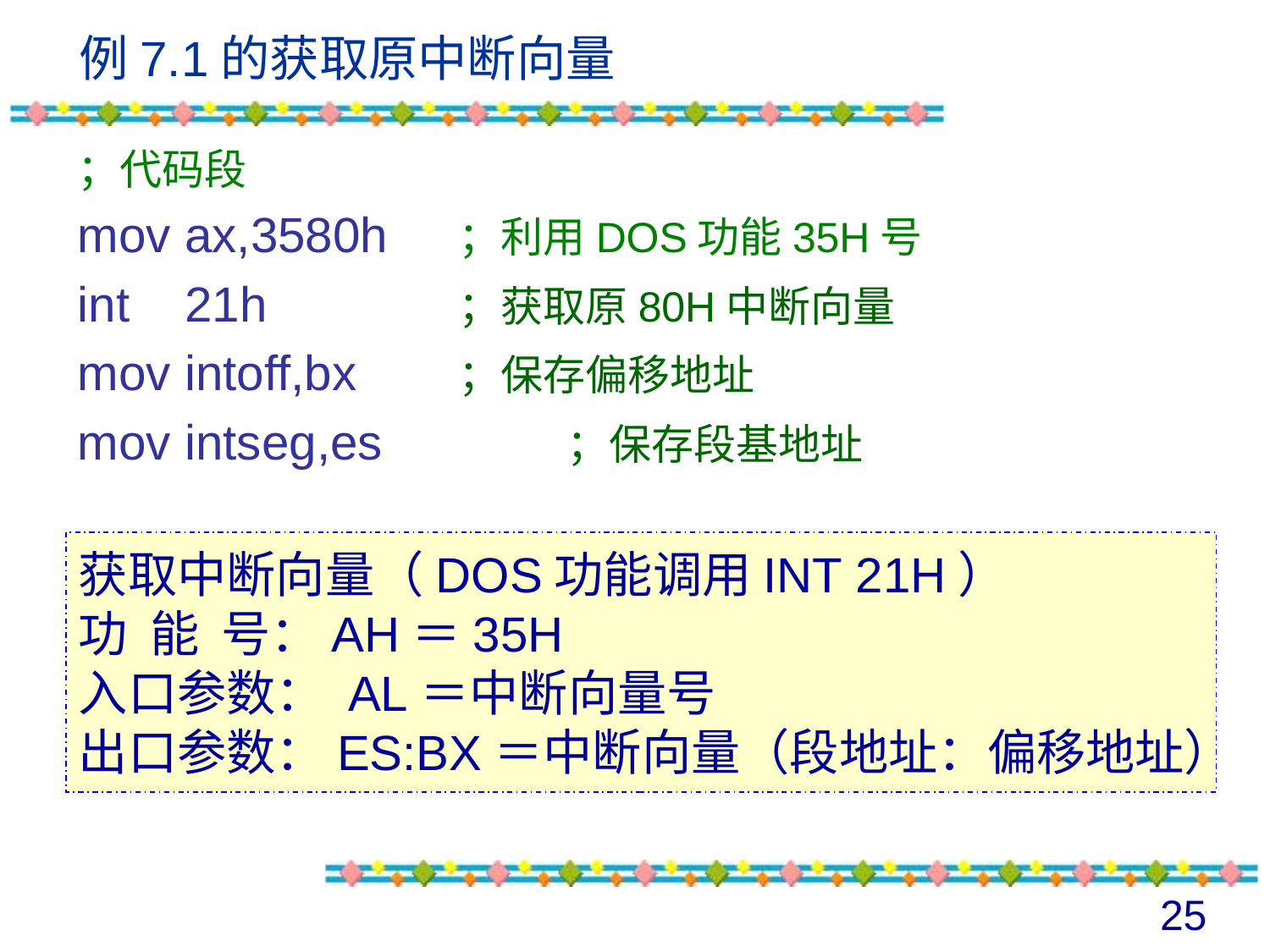

# 例7.1的获取原中断向量
；代码段
mov ax,3580h	；利用DOS功能35H号
int    21h		；获取原80H中断向量
mov intoff,bx	；保存偏移地址
mov intseg,es	       ；保存段基地址
获取中断向量（DOS功能调用INT 21H）
功  能  号：AH＝35H
入口参数： AL＝中断向量号
出口参数：ES:BX＝中断向量（段地址：偏移地址）